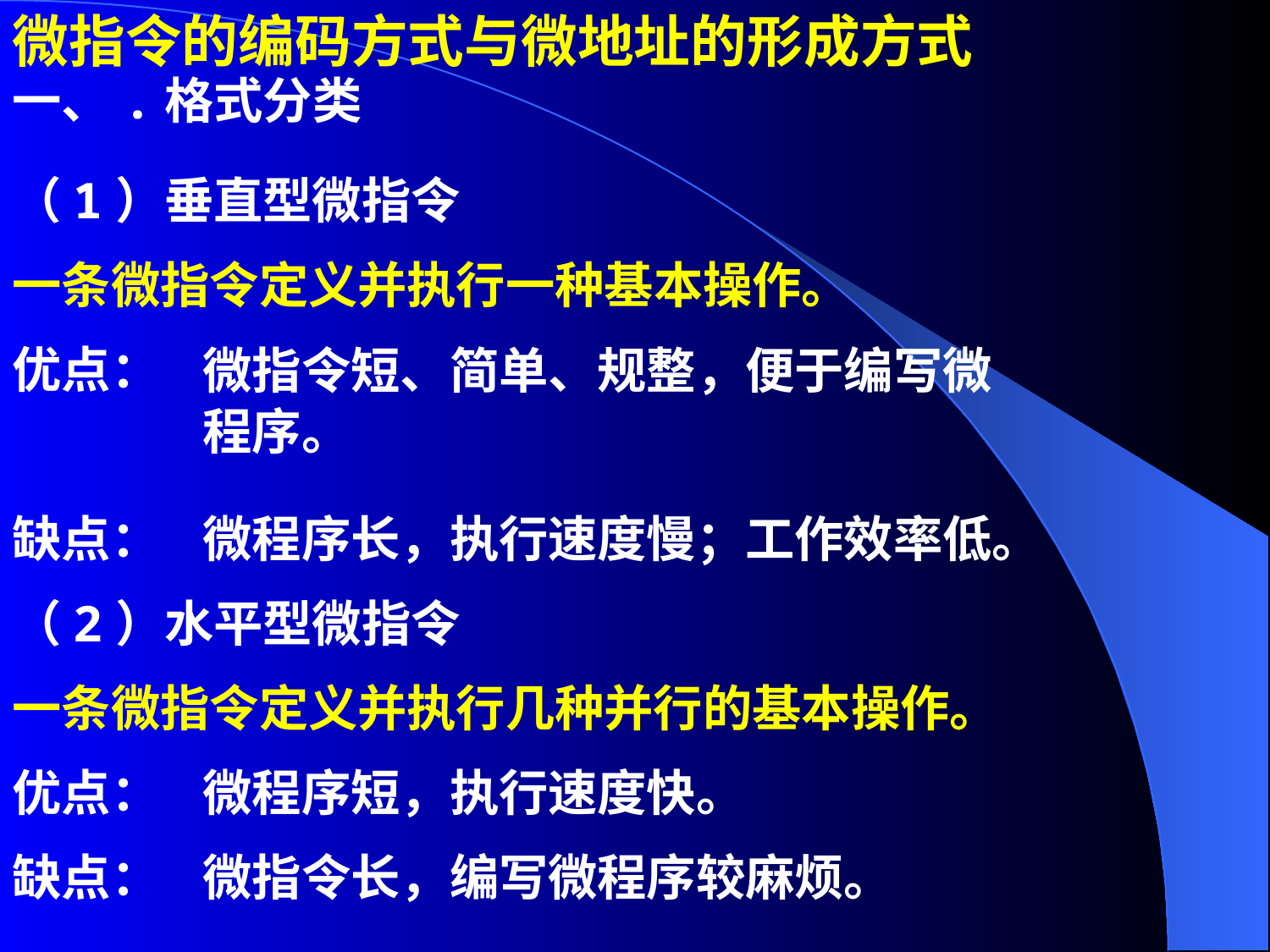

微指令的编码方式与微地址的形成方式
一、.格式分类
（1）垂直型微指令
一条微指令定义并执行一种基本操作。
优点：
微指令短、简单、规整，便于编写微
程序。
缺点：
微程序长，执行速度慢；工作效率低。

（2）水平型微指令
一条微指令定义并执行几种并行的基本操作。
优点：
微程序短，执行速度快。
缺点：
微指令长，编写微程序较麻烦。